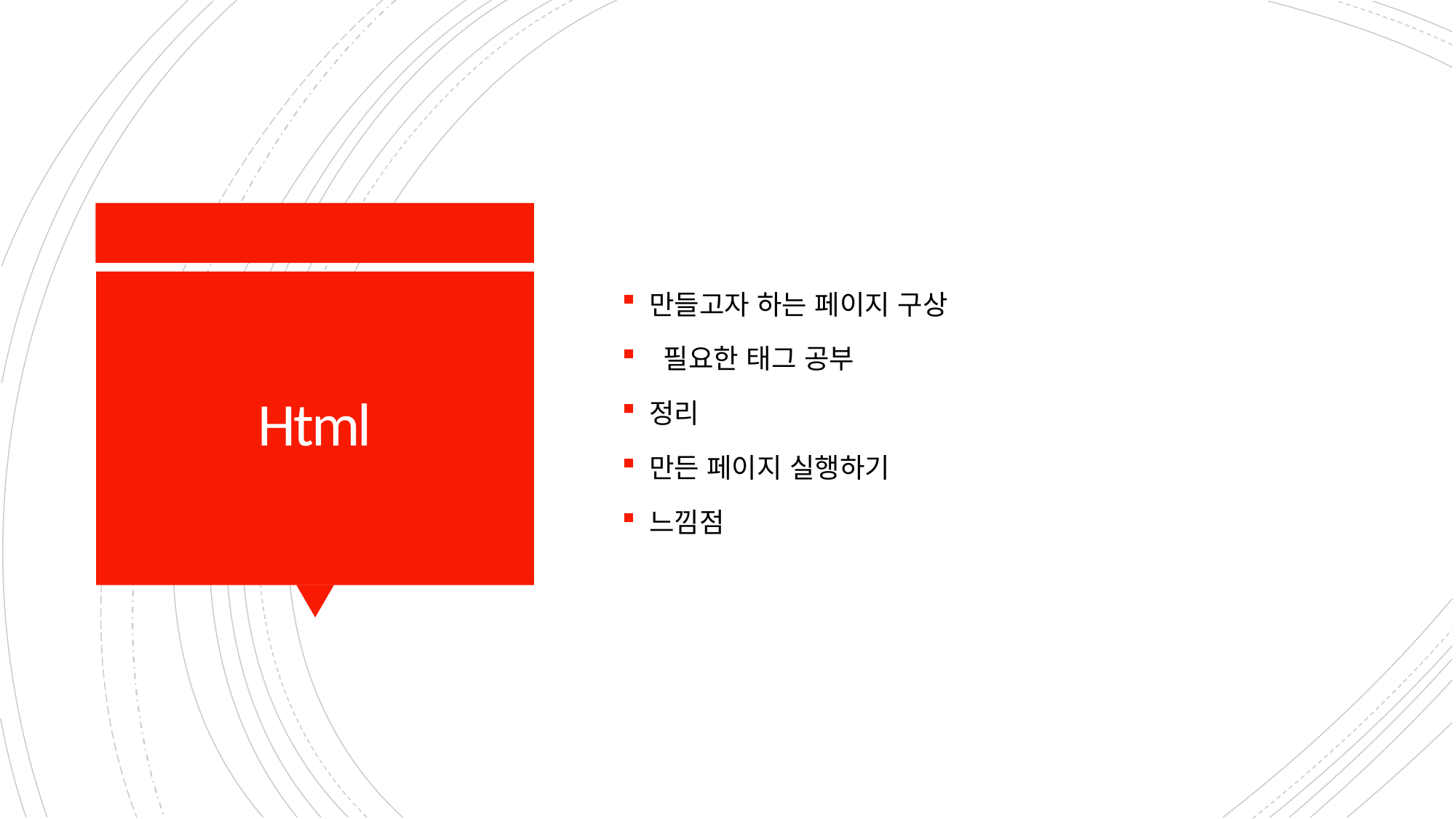

만들고자 하는 페이지 구상
 필요한 태그 공부
정리
만든 페이지 실행하기
느낌점
# Html